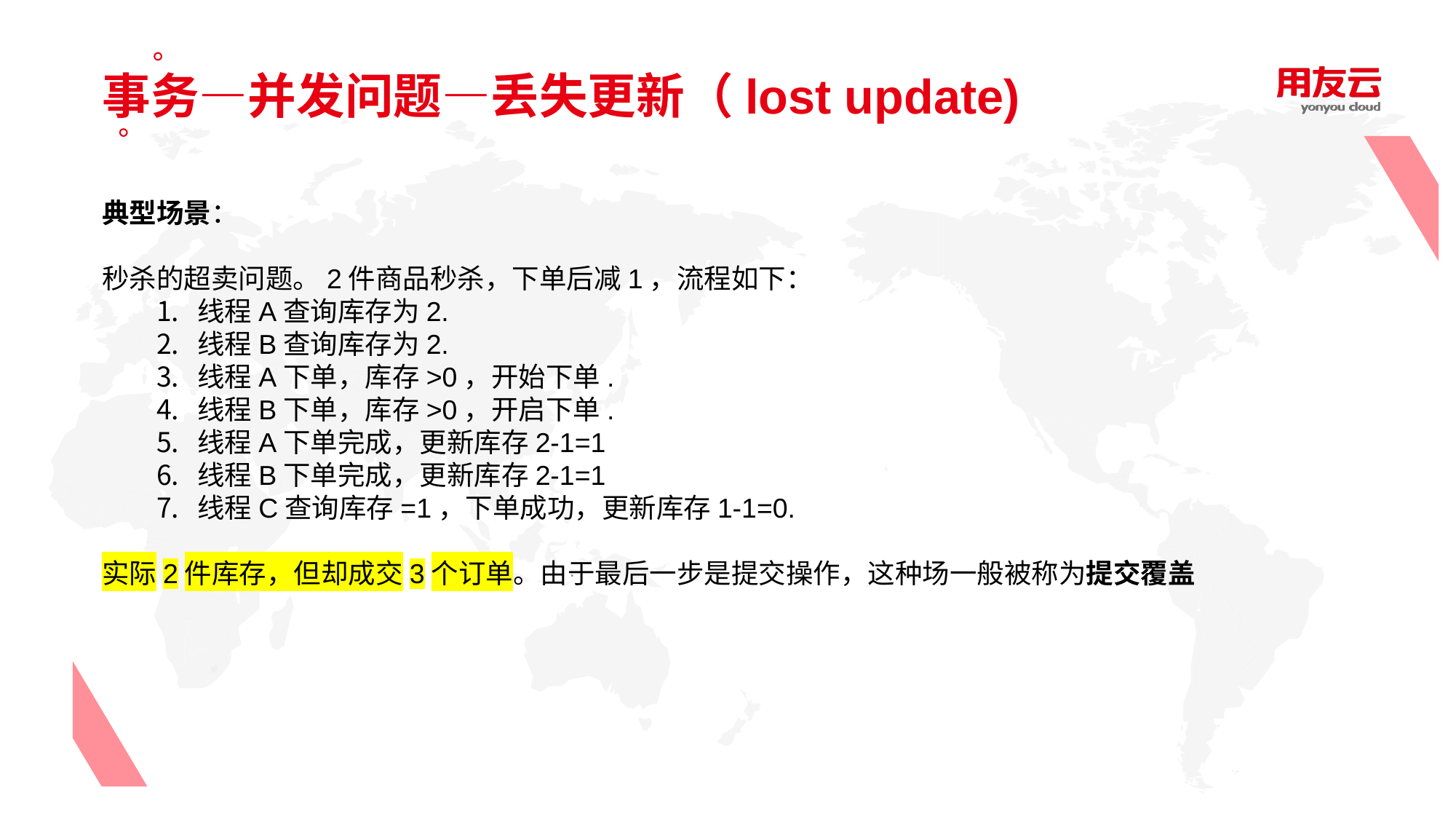

事务—并发问题—丢失更新（lost update)

典型场景：

秒杀的超卖问题。2件商品秒杀，下单后减1，流程如下：
线程A查询库存为2.
线程B查询库存为2.
线程A下单，库存>0，开始下单.
线程B下单，库存>0，开启下单.
线程A下单完成，更新库存2-1=1
线程B下单完成，更新库存2-1=1
线程C查询库存=1，下单成功，更新库存1-1=0.

实际2件库存，但却成交3个订单。由于最后一步是提交操作，这种场一般被称为提交覆盖
.